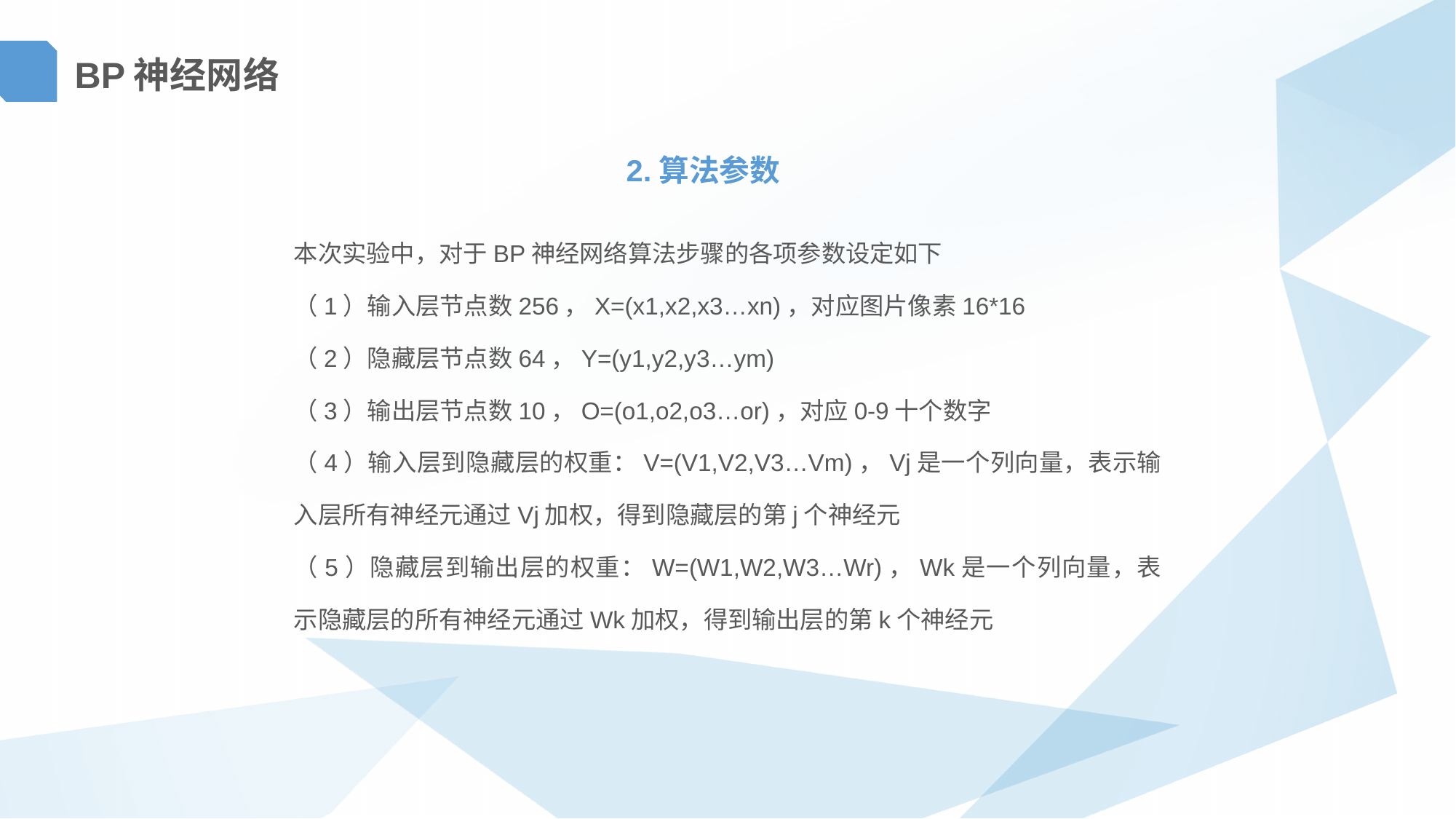

BP神经网络
2.算法参数
本次实验中，对于BP神经网络算法步骤的各项参数设定如下
（1）输入层节点数256，X=(x1,x2,x3…xn)，对应图片像素16*16
（2）隐藏层节点数64，Y=(y1,y2,y3…ym)
（3）输出层节点数10，O=(o1,o2,o3…or)，对应0-9十个数字
（4）输入层到隐藏层的权重：V=(V1,V2,V3…Vm)，Vj是一个列向量，表示输入层所有神经元通过Vj加权，得到隐藏层的第j个神经元
（5）隐藏层到输出层的权重：W=(W1,W2,W3…Wr)，Wk是一个列向量，表示隐藏层的所有神经元通过Wk加权，得到输出层的第k个神经元